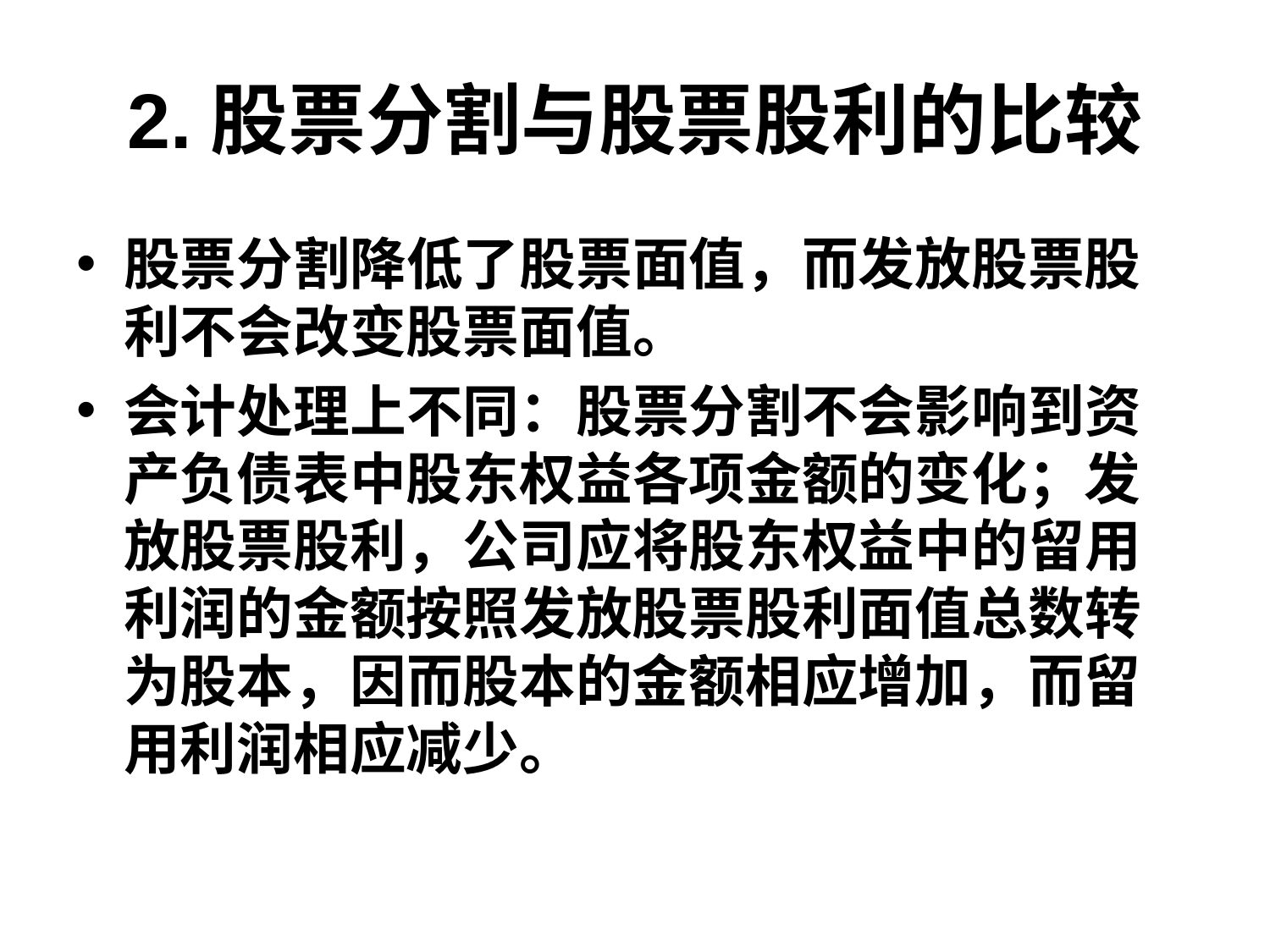

2.股票分割与股票股利的比较
股票分割降低了股票面值，而发放股票股利不会改变股票面值。
会计处理上不同：股票分割不会影响到资产负债表中股东权益各项金额的变化；发放股票股利，公司应将股东权益中的留用利润的金额按照发放股票股利面值总数转为股本，因而股本的金额相应增加，而留用利润相应减少。